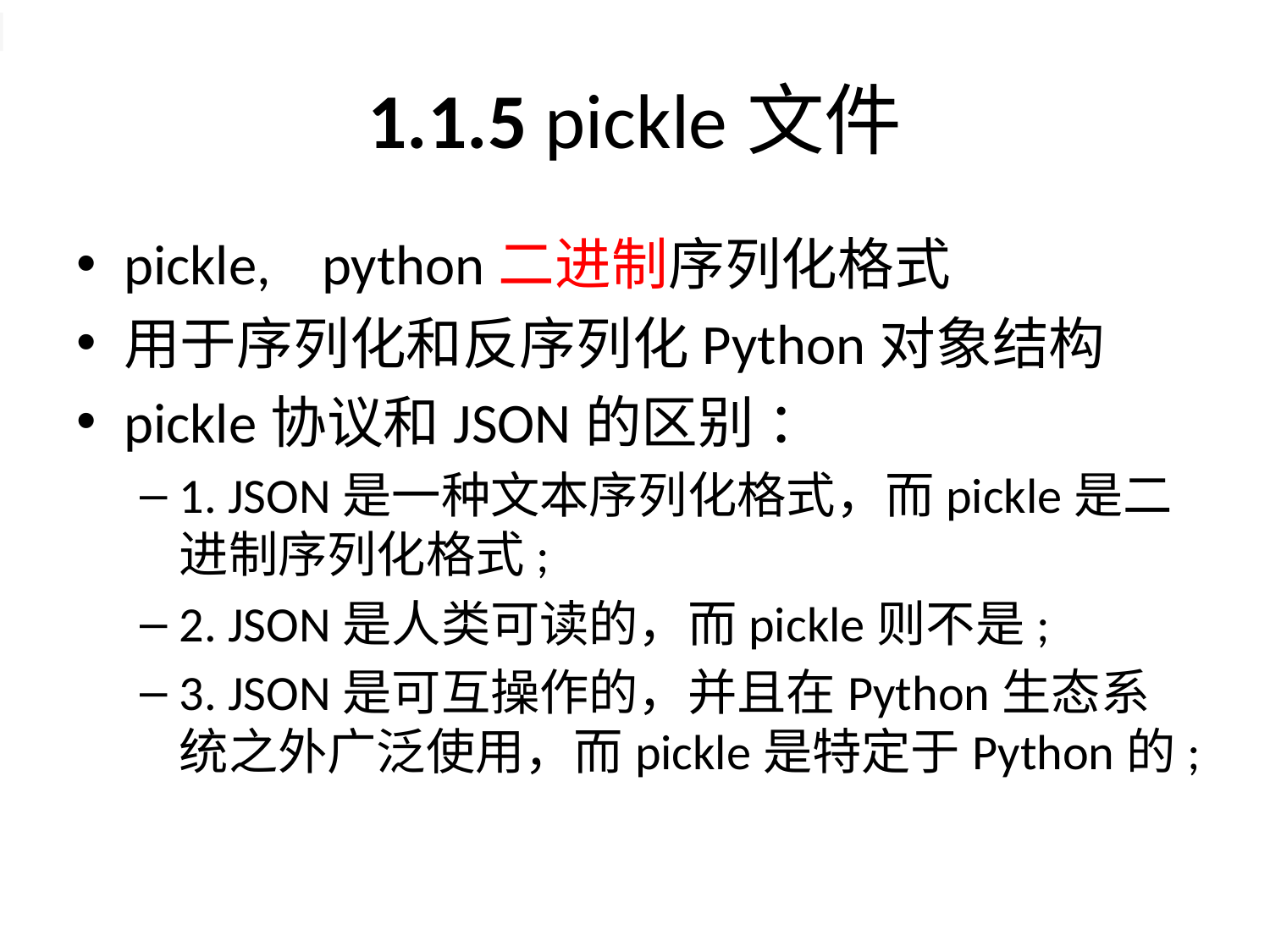

# 1.1.5 pickle文件
pickle,    python二进制序列化格式
用于序列化和反序列化Python对象结构
pickle协议和JSON的区别 ：
1. JSON是一种文本序列化格式，而pickle是二进制序列化格式;
2. JSON是人类可读的，而pickle则不是;
3. JSON是可互操作的，并且在Python生态系统之外广泛使用，而pickle是特定于Python的;